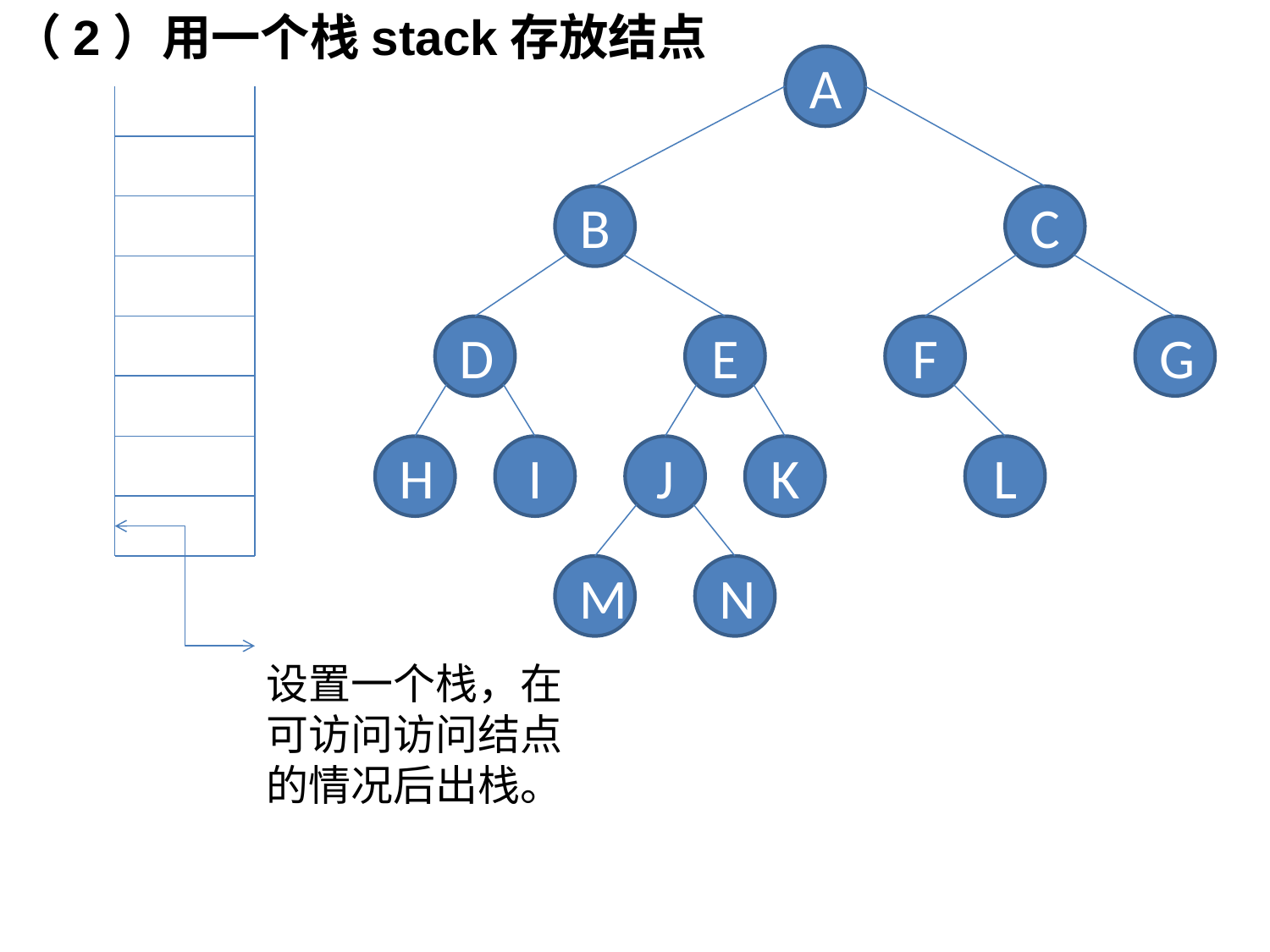

（2）用一个栈stack存放结点
A
B
C
D
E
F
G
H
I
J
K
L
M
N
设置一个栈，在可访问访问结点的情况后出栈。